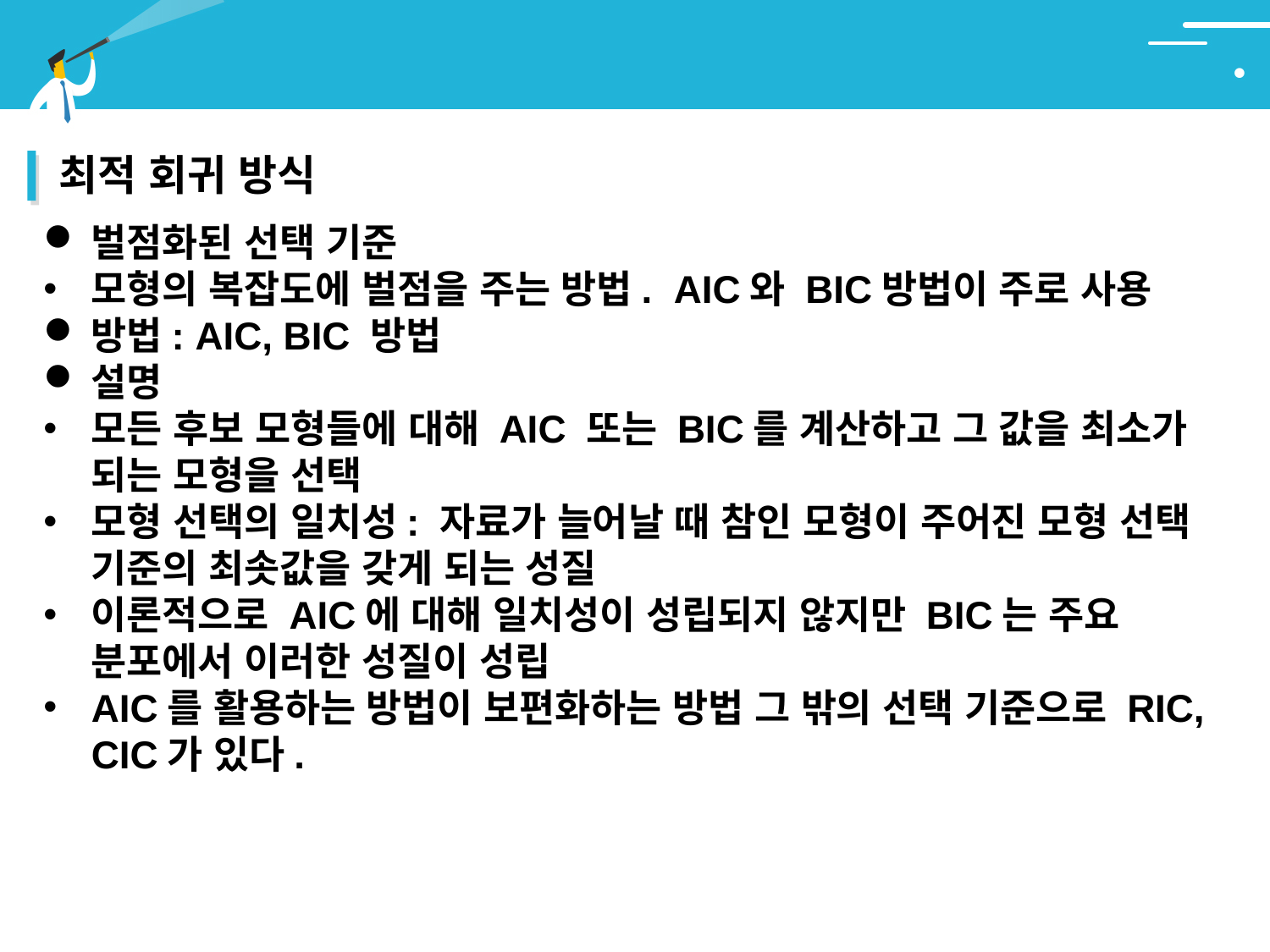

# 3. 최적 회귀
최적 회귀 방식

벌점화된 선택 기준
모형의 복잡도에 벌점을 주는 방법.  AIC와 BIC방법이 주로 사용
방법: AIC, BIC 방법
설명
모든 후보 모형들에 대해 AIC 또는 BIC를 계산하고 그 값을 최소가 되는 모형을 선택
모형 선택의 일치성: 자료가 늘어날 때 참인 모형이 주어진 모형 선택 기준의 최솟값을 갖게 되는 성질
이론적으로 AIC에 대해 일치성이 성립되지 않지만 BIC는 주요 분포에서 이러한 성질이 성립
AIC를 활용하는 방법이 보편화하는 방법 그 밖의 선택 기준으로 RIC, CIC가 있다.